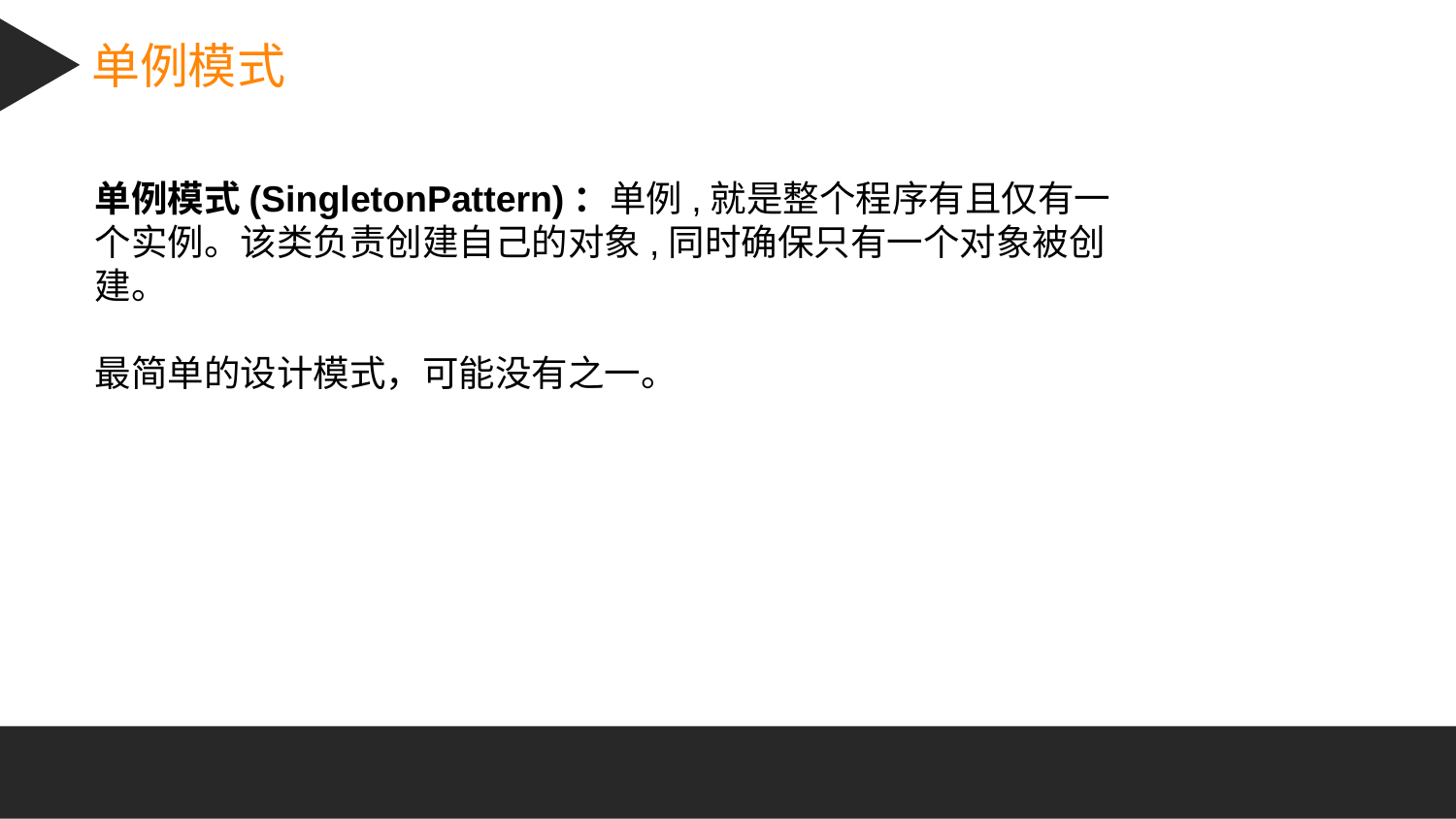

单例模式
单例模式(SingletonPattern)：单例,就是整个程序有且仅有一个实例。该类负责创建自己的对象,同时确保只有一个对象被创建。

最简单的设计模式，可能没有之一。